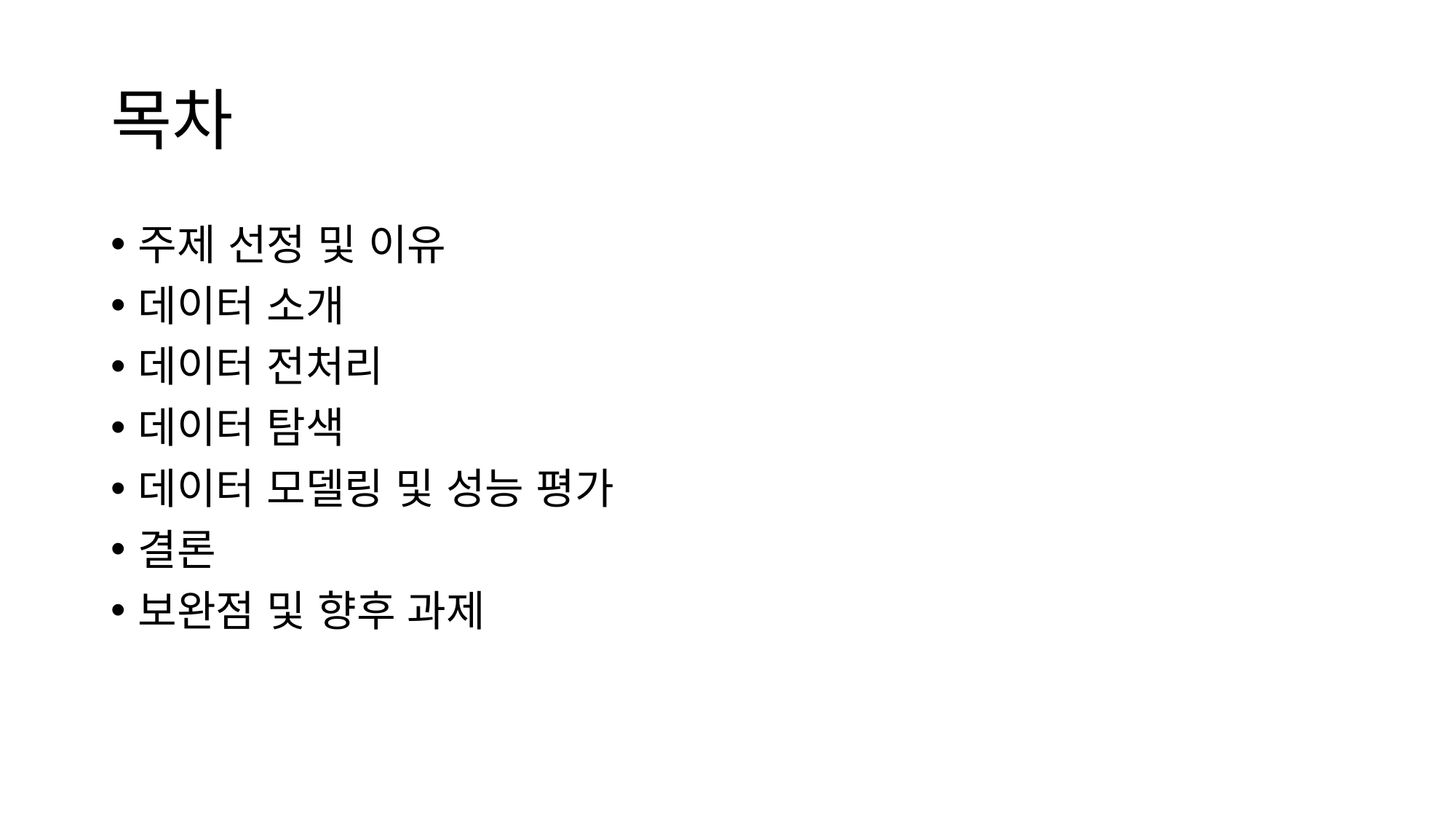

# 목차
주제 선정 및 이유
데이터 소개
데이터 전처리
데이터 탐색
데이터 모델링 및 성능 평가
결론
보완점 및 향후 과제